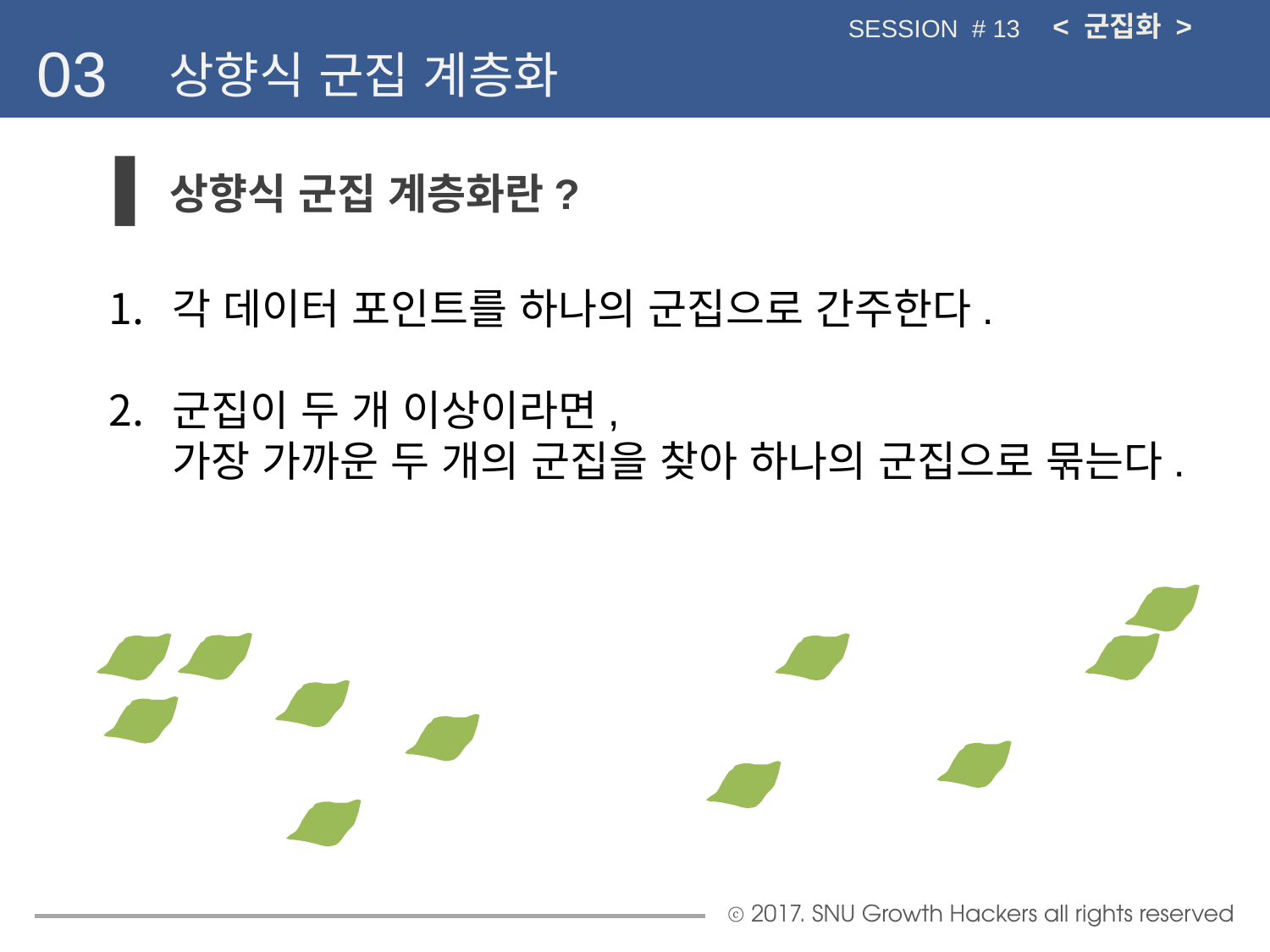

< 군집화 >
SESSION  # 13
03
상향식 군집 계층화

상향식 군집 계층화란?
각 데이터 포인트를 하나의 군집으로 간주한다.

군집이 두 개 이상이라면,
가장 가까운 두 개의 군집을 찾아 하나의 군집으로 묶는다.

ⓒ 2017. SNU Growth Hackers all rights reserved